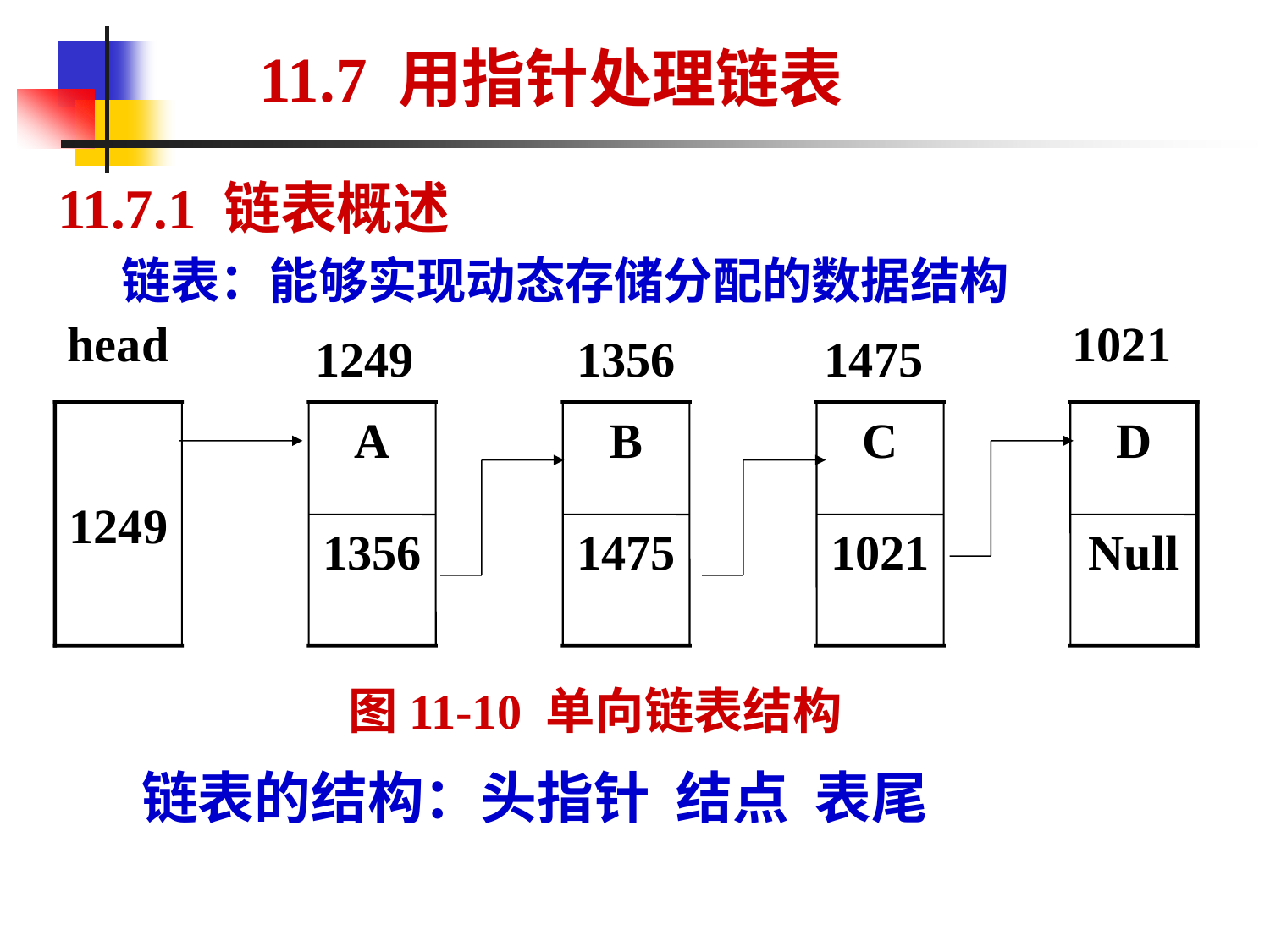

11.7 用指针处理链表
11.7.1 链表概述
链表：能够实现动态存储分配的数据结构
head
1021
1249
1356
1475
1249

A

B

C

D

1356

1475

1021

Null

图11-10 单向链表结构
链表的结构：头指针  结点  表尾